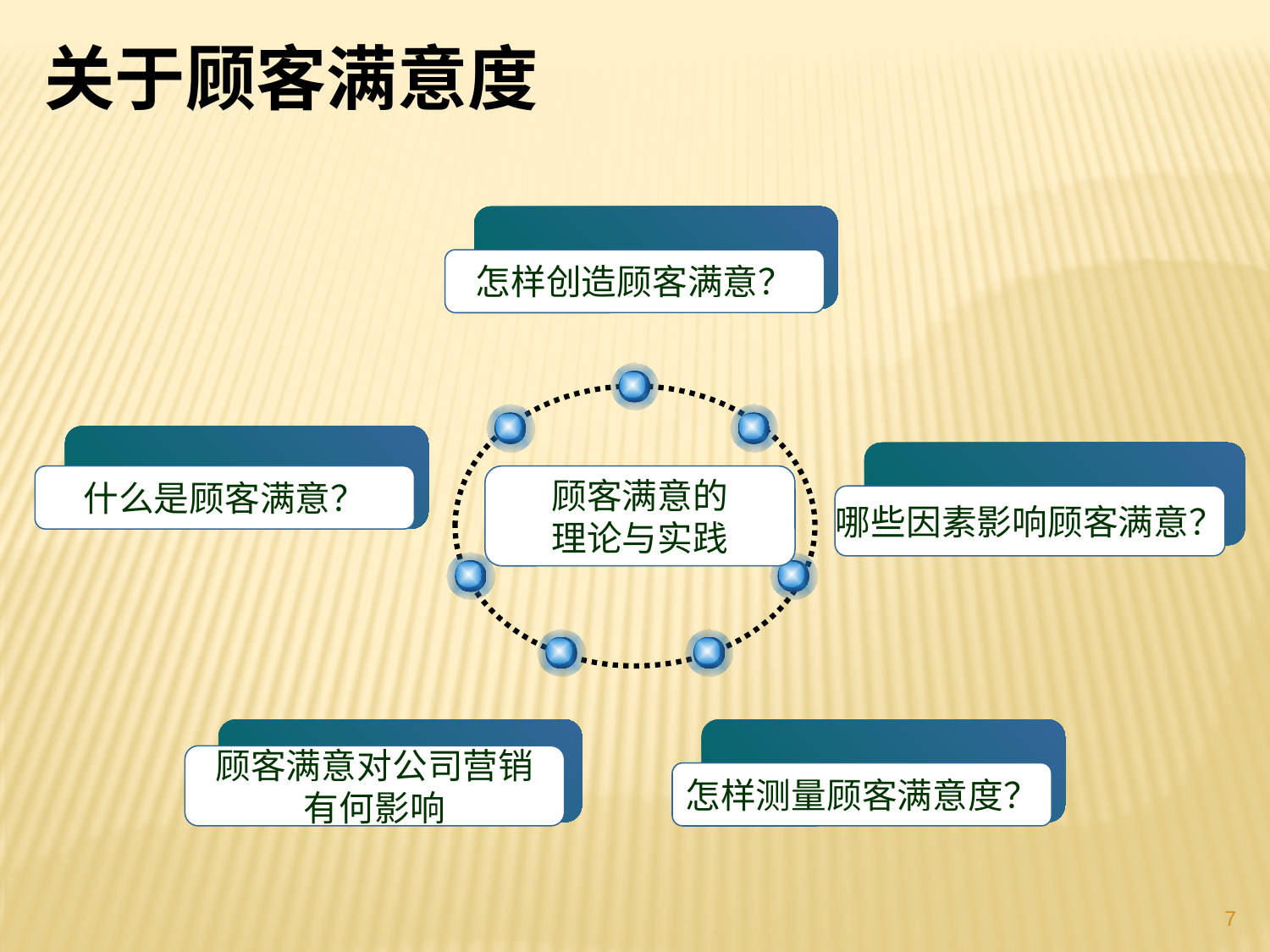

关于顾客满意度

怎样创造顾客满意？

什么是顾客满意？
顾客满意的
理论与实践
哪些因素影响顾客满意？

顾客满意对公司营销
有何影响
怎样测量顾客满意度？

7